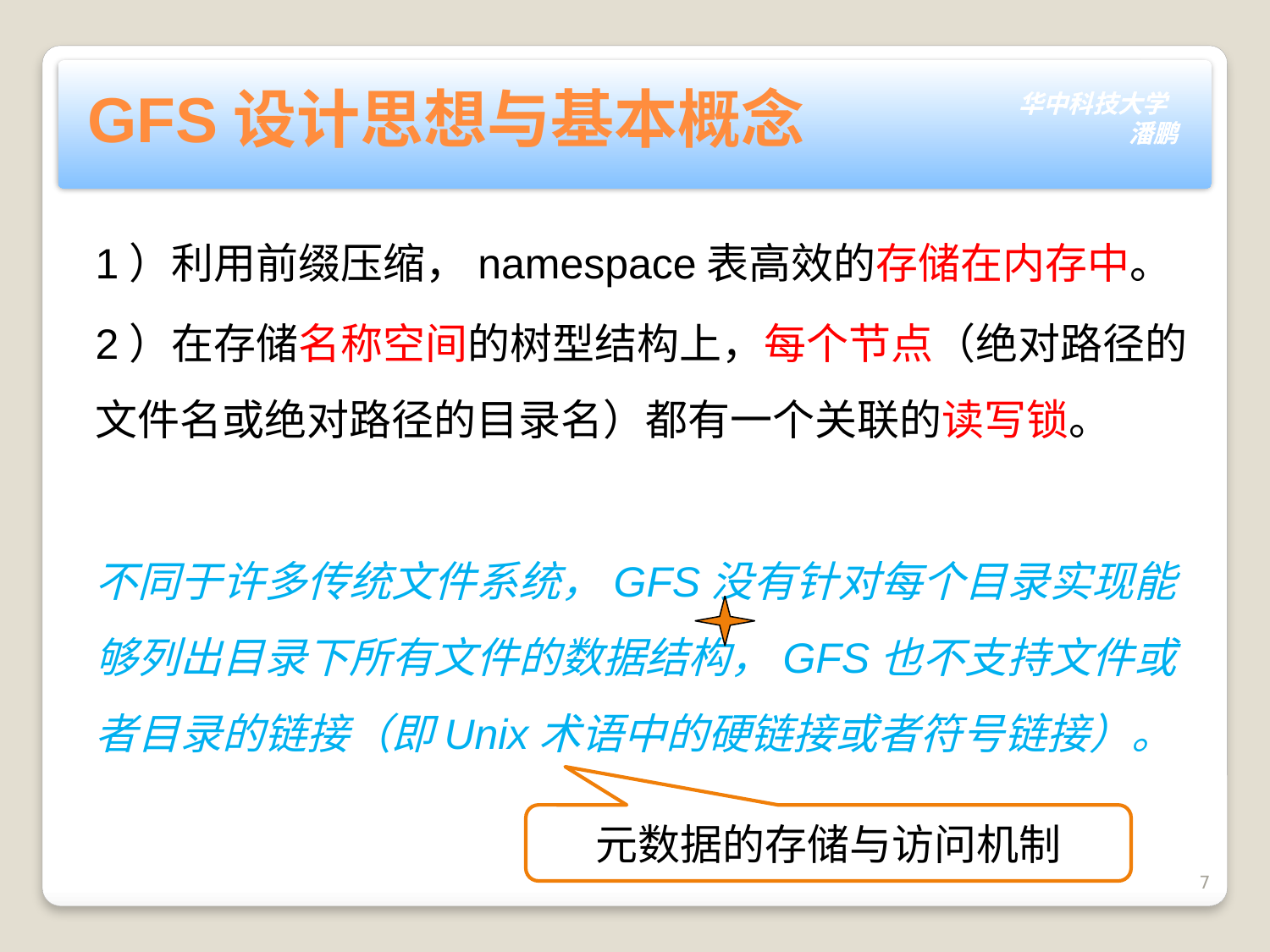

# GFS设计思想与基本概念
1）利用前缀压缩，namespace表高效的存储在内存中。
2）在存储名称空间的树型结构上，每个节点（绝对路径的文件名或绝对路径的目录名）都有一个关联的读写锁。

不同于许多传统文件系统，GFS没有针对每个目录实现能够列出目录下所有文件的数据结构，GFS也不支持文件或者目录的链接（即Unix术语中的硬链接或者符号链接）。

元数据的存储与访问机制
7